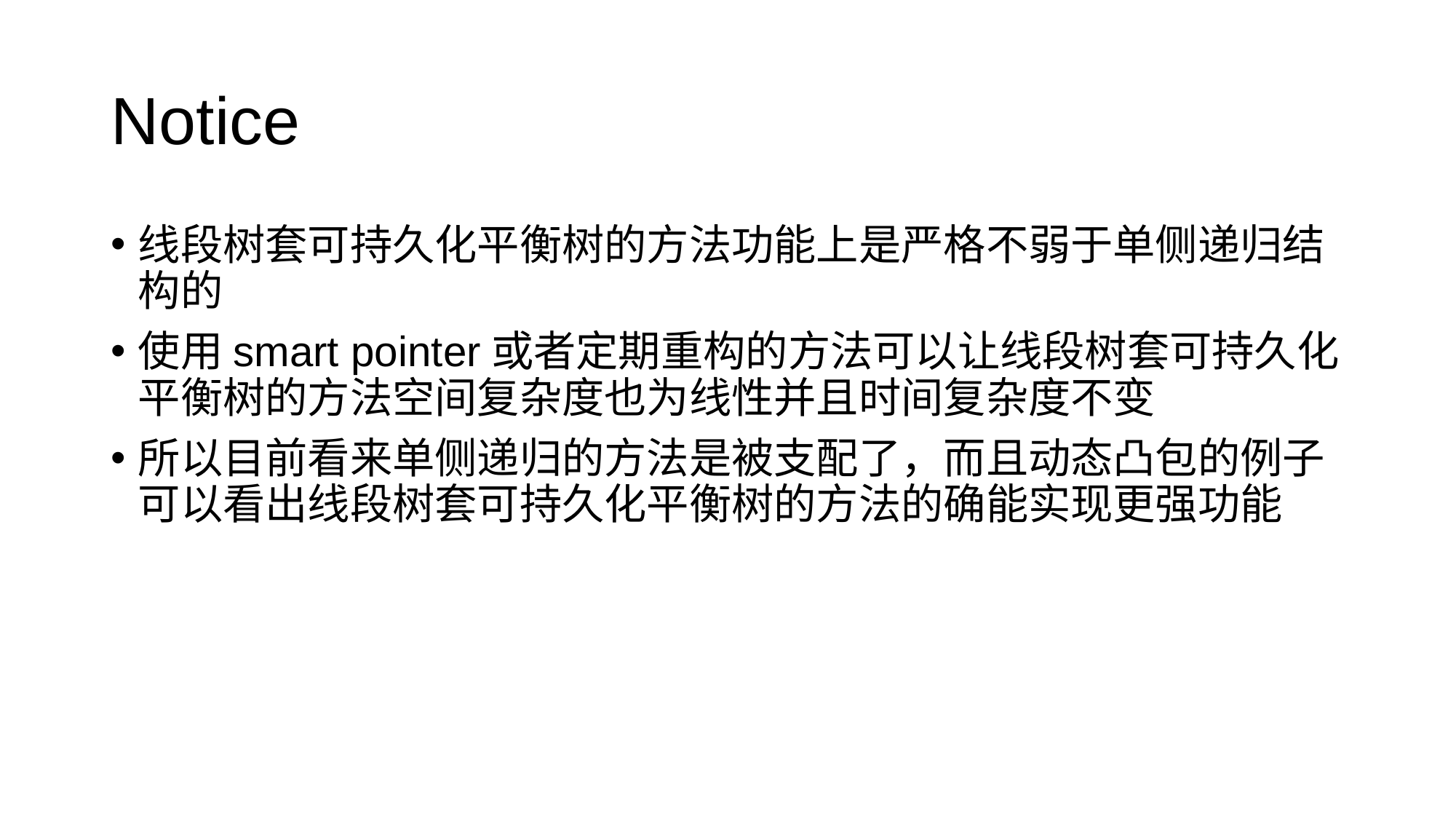

# Notice
线段树套可持久化平衡树的方法功能上是严格不弱于单侧递归结构的
使用smart pointer或者定期重构的方法可以让线段树套可持久化平衡树的方法空间复杂度也为线性并且时间复杂度不变
所以目前看来单侧递归的方法是被支配了，而且动态凸包的例子可以看出线段树套可持久化平衡树的方法的确能实现更强功能